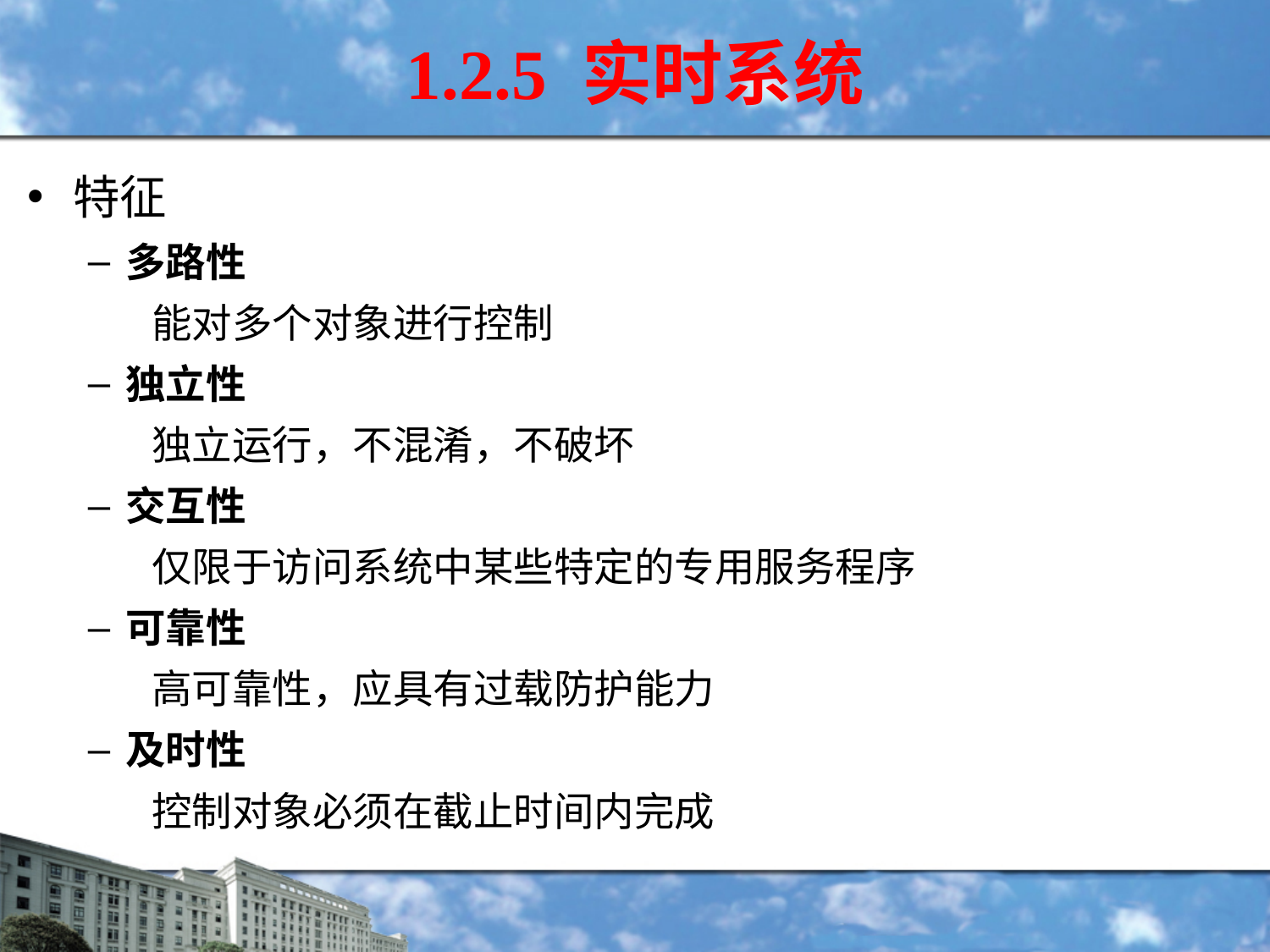

# 1.2.5 实时系统
特征
多路性
      能对多个对象进行控制
独立性
      独立运行，不混淆，不破坏
交互性
      仅限于访问系统中某些特定的专用服务程序
可靠性
      高可靠性，应具有过载防护能力
及时性
      控制对象必须在截止时间内完成